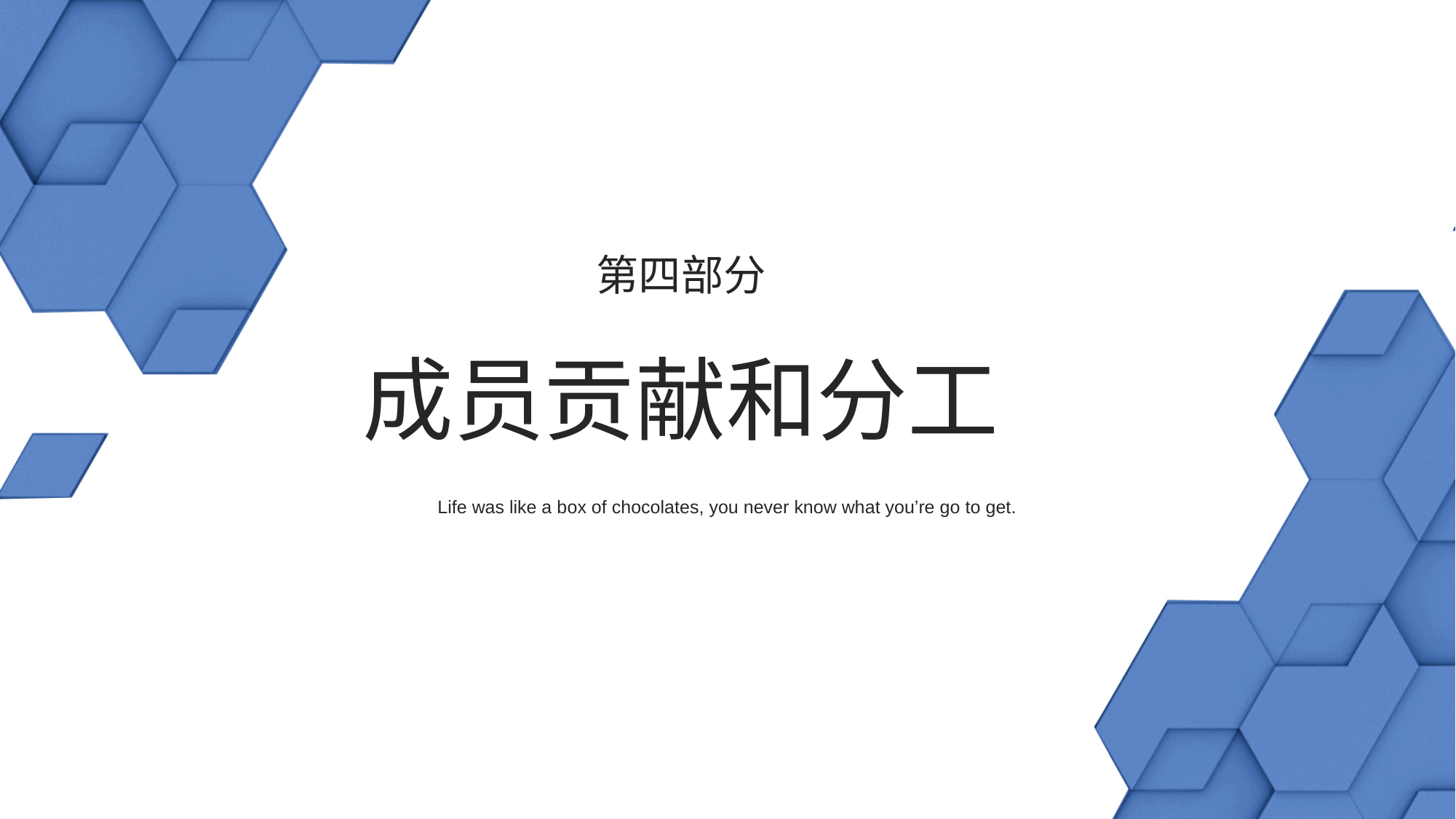

第四部分
成员贡献和分工
Life was like a box of chocolates, you never know what you’re go to get.